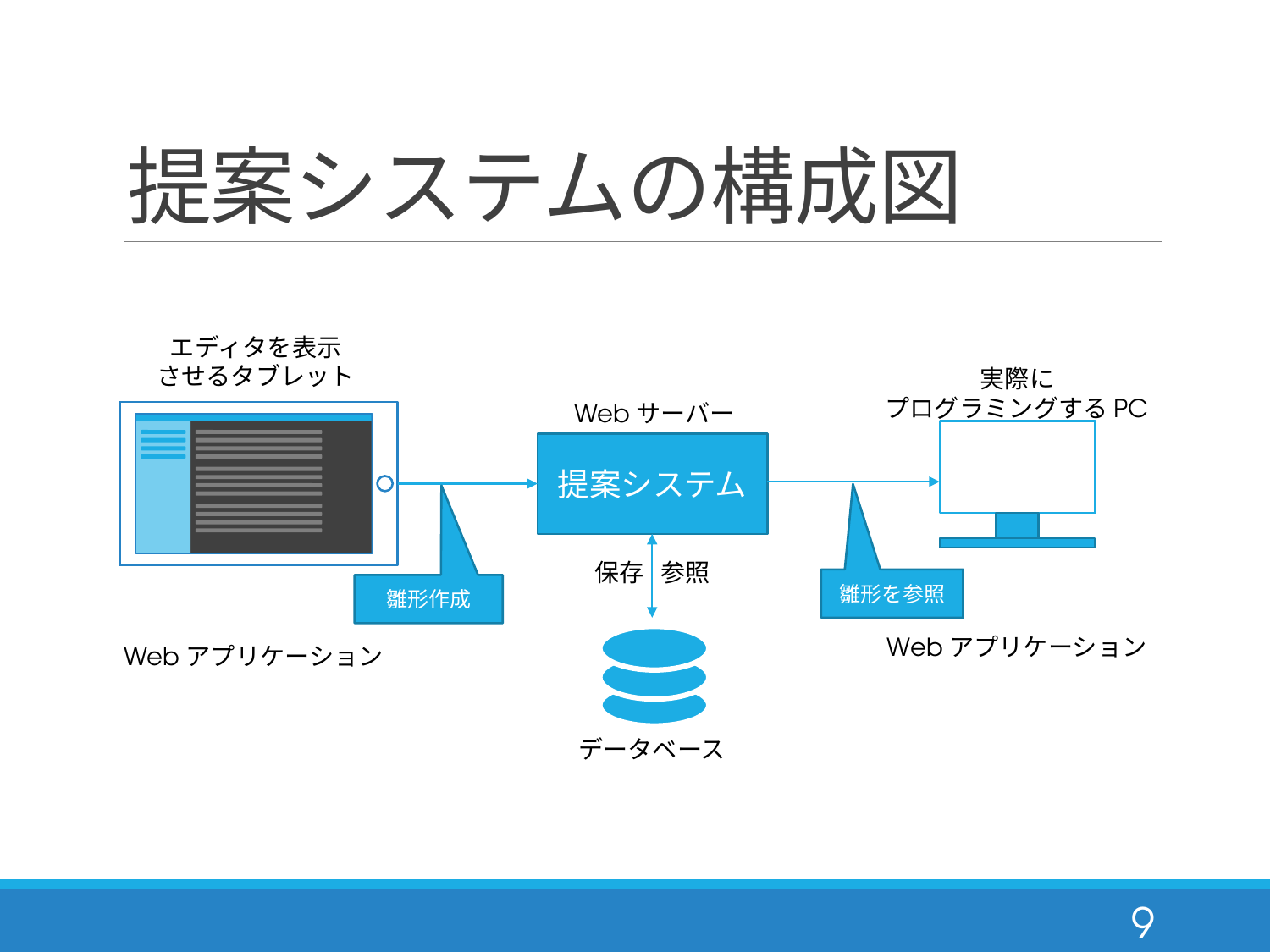

# 提案システムの構成図
エディタを表示
させるタブレット
実際に
プログラミングするPC
Webサーバー

提案システム
保存   参照
雛形を参照
雛形作成

データベース
Webアプリケーション
Webアプリケーション
9